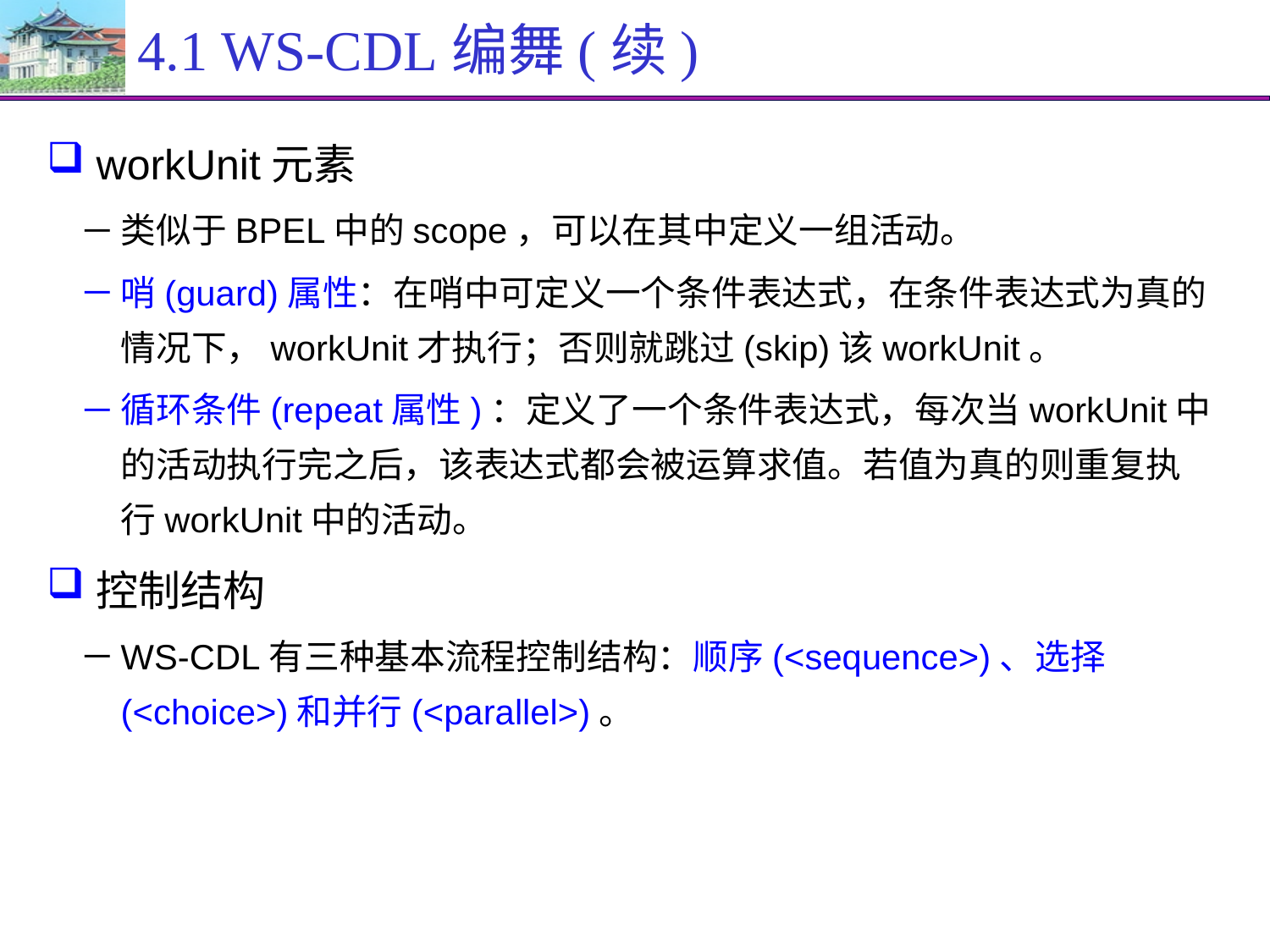

# 4.1 WS-CDL编舞(续)
workUnit元素
类似于BPEL中的scope，可以在其中定义一组活动。
哨(guard)属性：在哨中可定义一个条件表达式，在条件表达式为真的情况下，workUnit才执行；否则就跳过(skip)该workUnit。
循环条件(repeat属性)：定义了一个条件表达式，每次当workUnit中的活动执行完之后，该表达式都会被运算求值。若值为真的则重复执行workUnit中的活动。
控制结构
WS-CDL有三种基本流程控制结构：顺序(<sequence>)、选择(<choice>)和并行(<parallel>)。